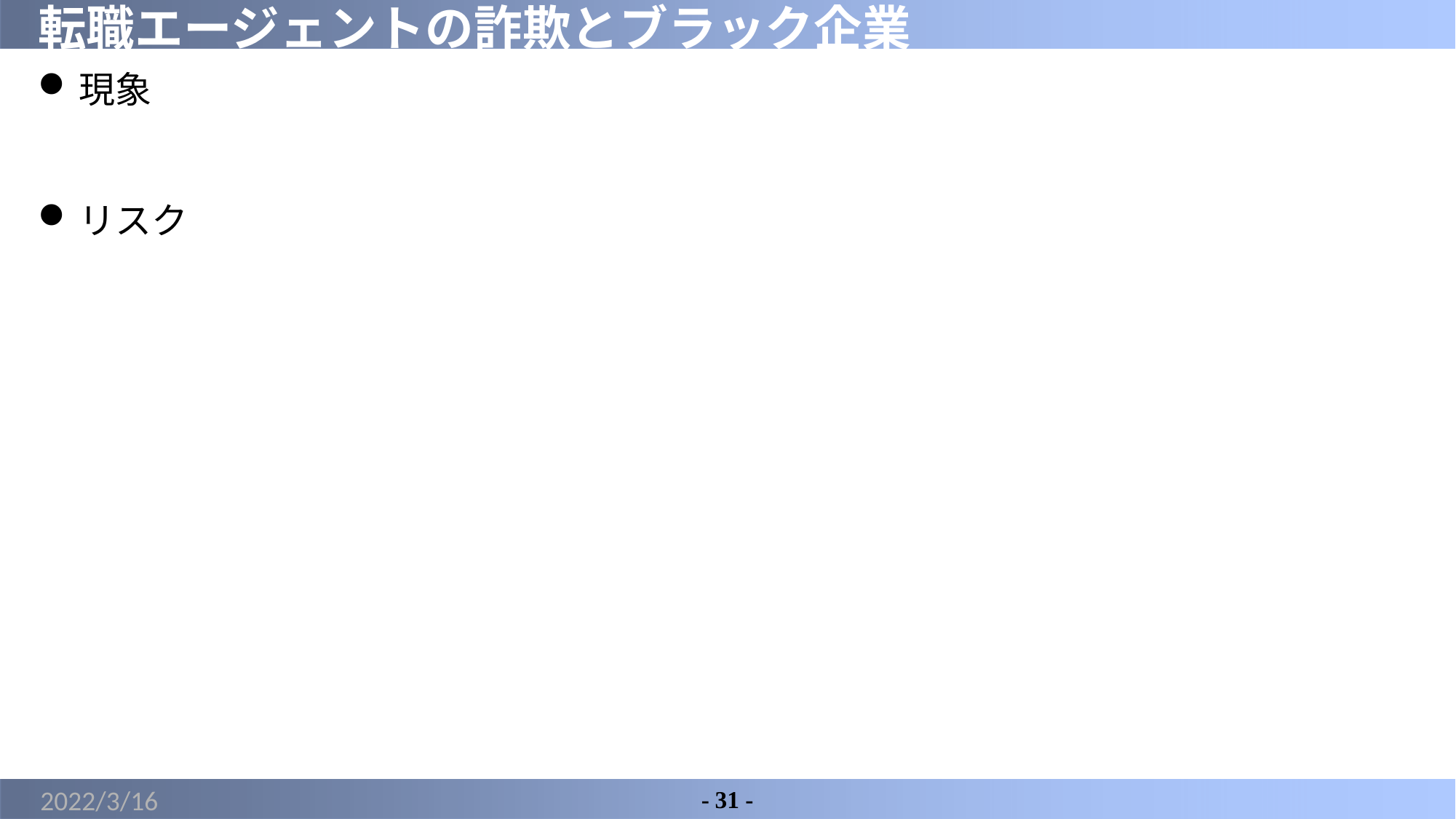

# 転職エージェントの詐欺とブラック企業
現象

リスク

2022/3/16
- 31 -